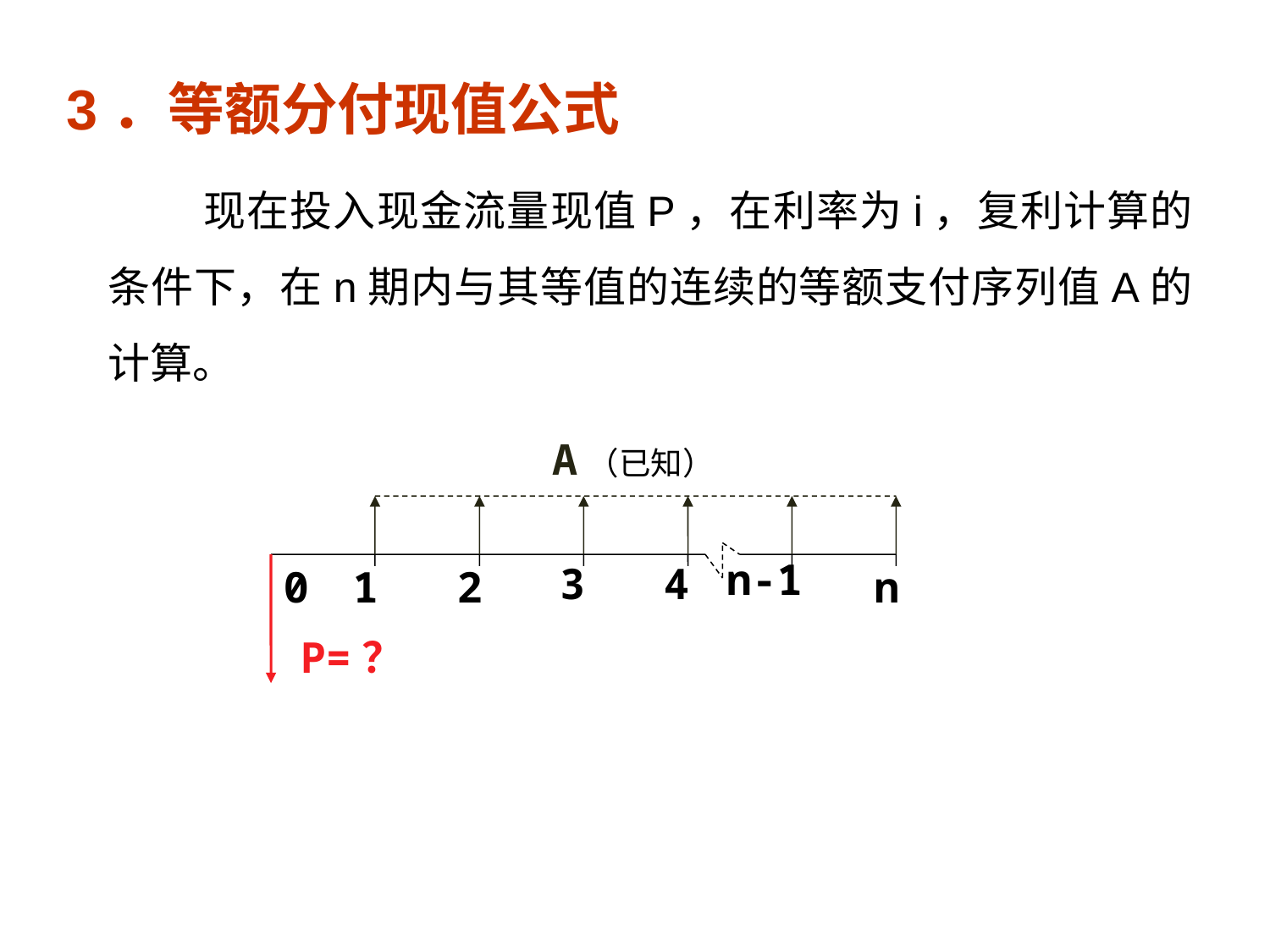

3．等额分付现值公式
        现在投入现金流量现值P，在利率为i，复利计算的条件下，在n期内与其等值的连续的等额支付序列值A的计算。
A（已知）

n-1
3
4

0

1

2

n

P=？